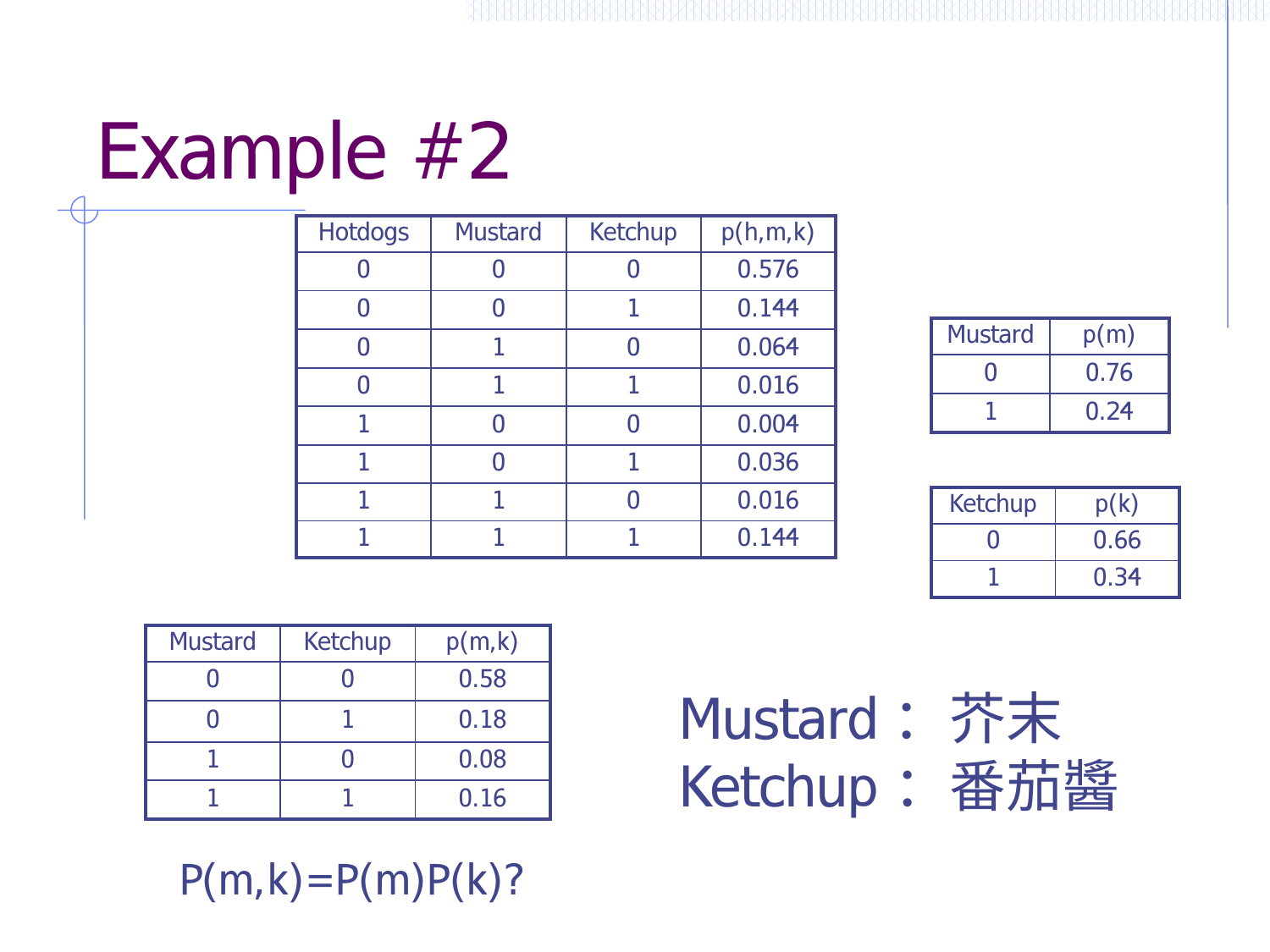

# Example #2
| Hotdogs | Mustard | Ketchup | p(h,m,k) |
| --- | --- | --- | --- |
| 0 | 0 | 0 | 0.576 |
| 0 | 0 | 1 | 0.144 |
| 0 | 1 | 0 | 0.064 |
| 0 | 1 | 1 | 0.016 |
| 1 | 0 | 0 | 0.004 |
| 1 | 0 | 1 | 0.036 |
| 1 | 1 | 0 | 0.016 |
| 1 | 1 | 1 | 0.144 |
| Mustard | p(m) |
| --- | --- |
| 0 | 0.76 |
| 1 | 0.24 |
| Ketchup | p(k) |
| --- | --- |
| 0 | 0.66 |
| 1 | 0.34 |
| Mustard | Ketchup | p(m,k) |
| --- | --- | --- |
| 0 | 0 | 0.58 |
| 0 | 1 | 0.18 |
| 1 | 0 | 0.08 |
| 1 | 1 | 0.16 |
Mustard：芥末
Ketchup：番茄醬
P(m,k)=P(m)P(k)?